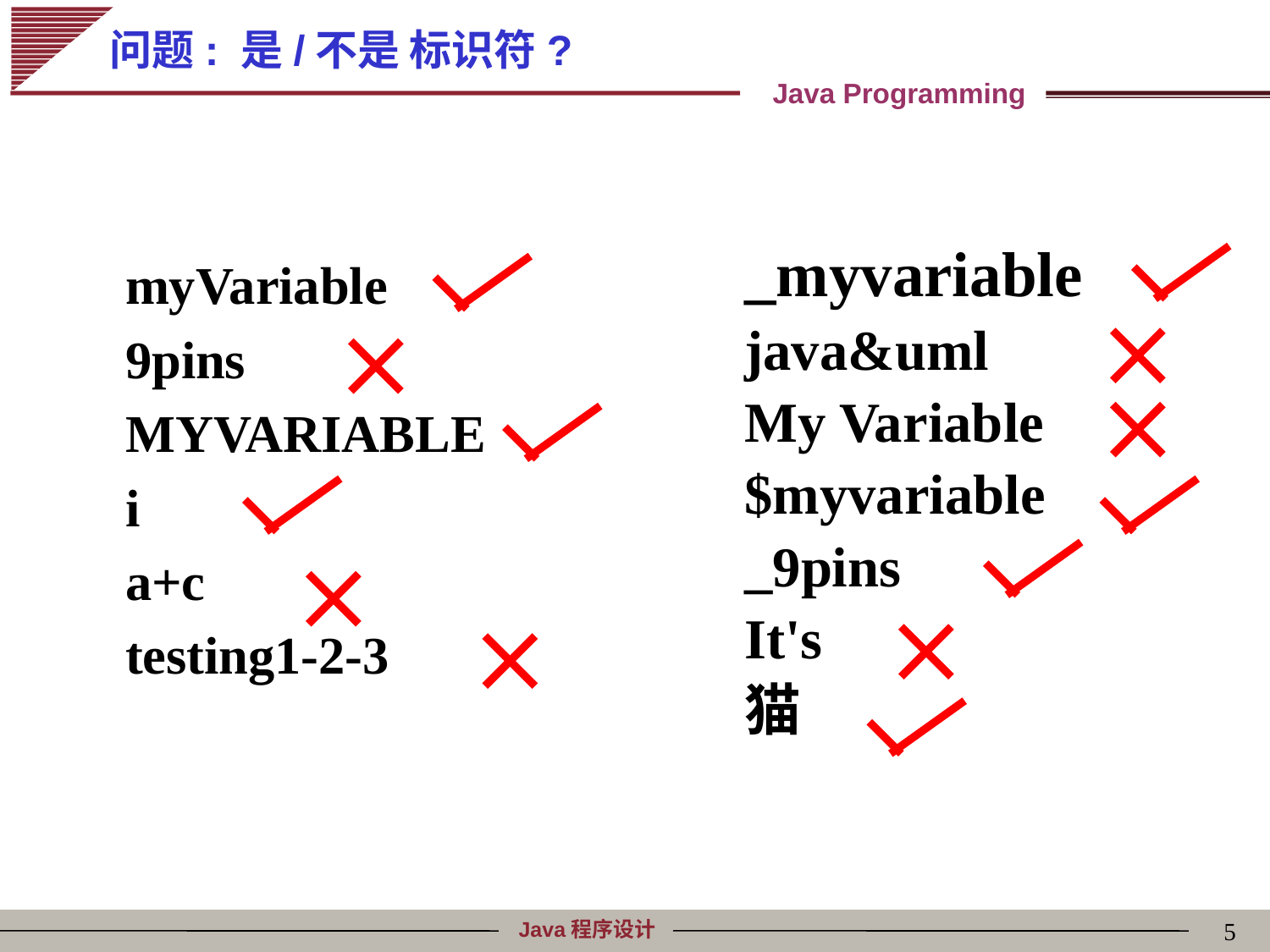

# 问题: 是/不是 标识符?
_myvariable
java&uml
My Variable
$myvariable
_9pins
It's
猫
myVariable
9pins
MYVARIABLE
i
a+c
testing1-2-3